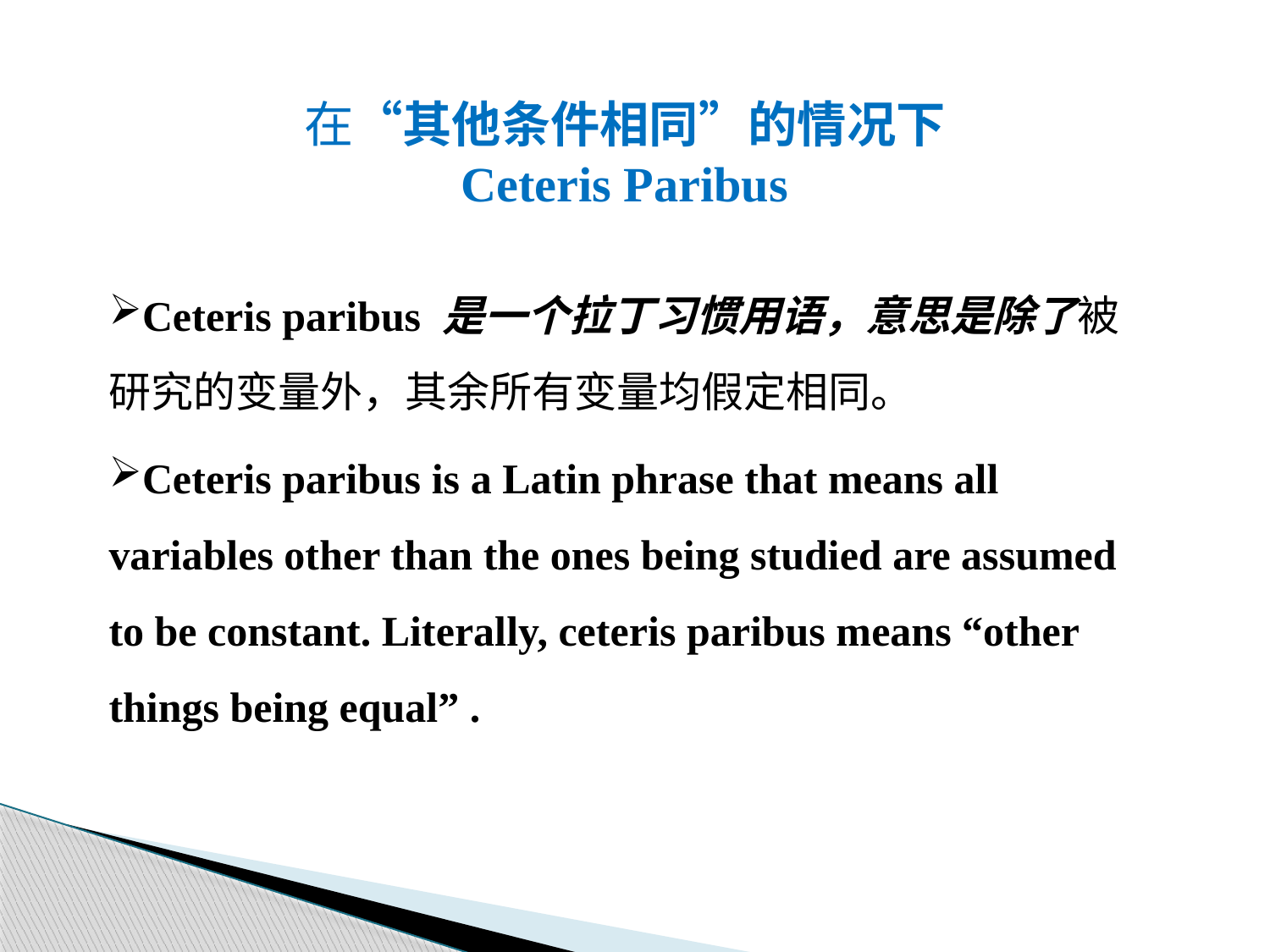

在“其他条件相同”的情况下
Ceteris Paribus
Ceteris paribus 是一个拉丁习惯用语，意思是除了被研究的变量外，其余所有变量均假定相同。
Ceteris paribus is a Latin phrase that means all variables other than the ones being studied are assumed to be constant. Literally, ceteris paribus means “other things being equal” .